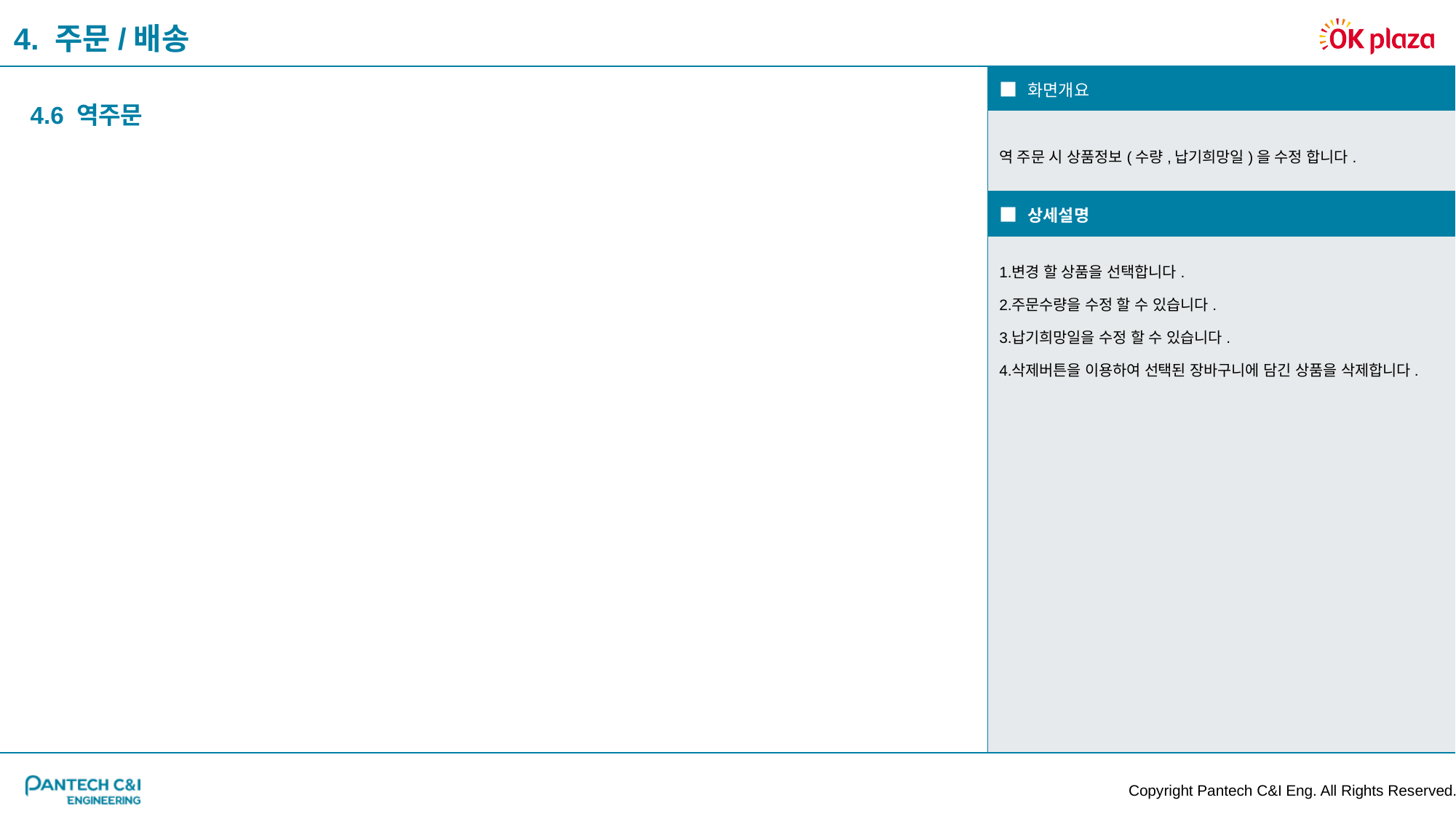

4. 주문/배송
| ■ 화면개요 |
| --- |
| 역 주문 시 상품정보(수량,납기희망일)을 수정 합니다. |
| ■ 상세설명 |
| 변경 할 상품을 선택합니다. 주문수량을 수정 할 수 있습니다. 납기희망일을 수정 할 수 있습니다. 삭제버튼을 이용하여 선택된 장바구니에 담긴 상품을 삭제합니다. |
4.6 역주문